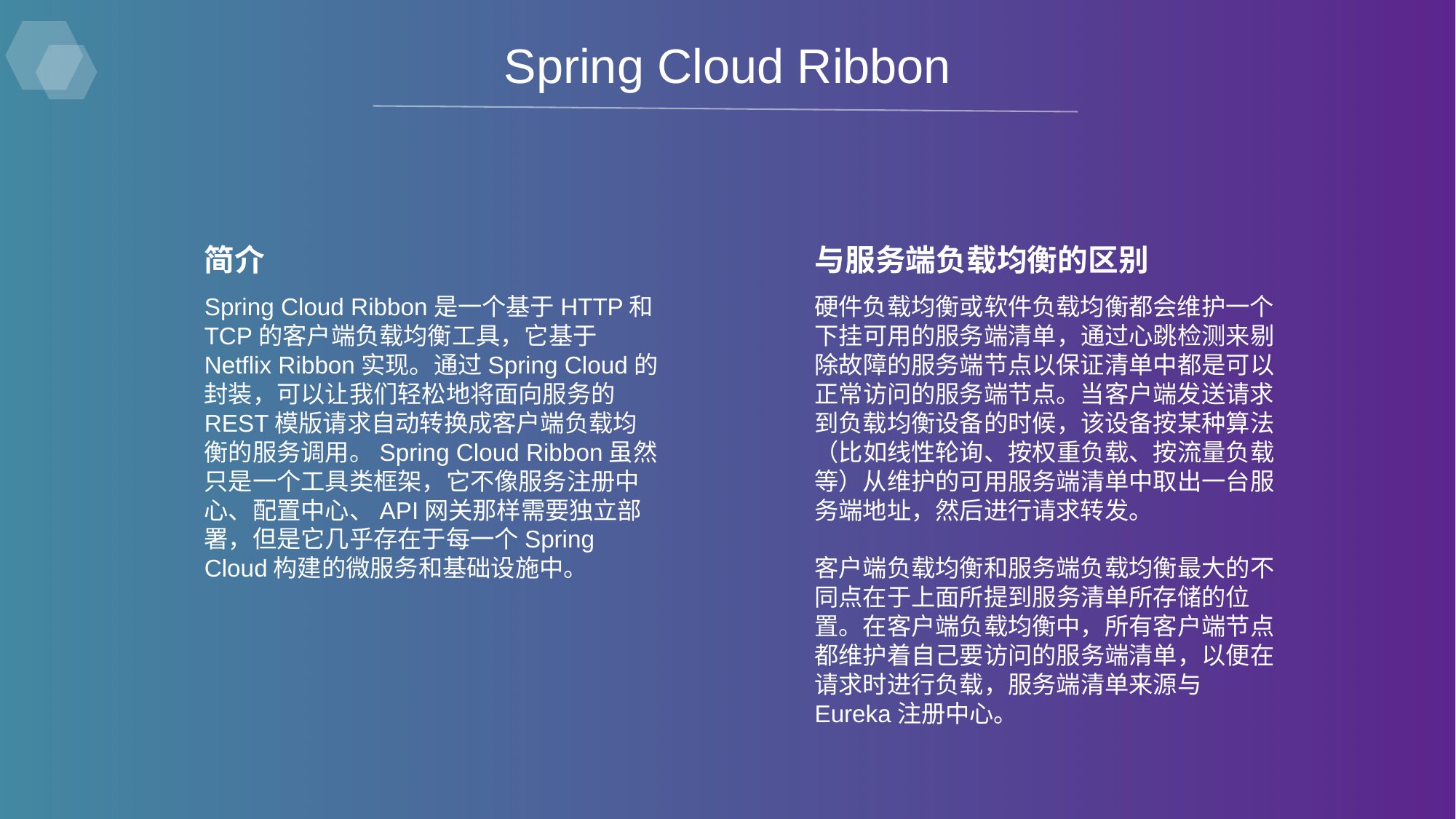

Spring Cloud Ribbon

简介
Spring Cloud Ribbon是一个基于HTTP和TCP的客户端负载均衡工具，它基于Netflix Ribbon实现。通过Spring Cloud的封装，可以让我们轻松地将面向服务的REST模版请求自动转换成客户端负载均衡的服务调用。Spring Cloud Ribbon虽然只是一个工具类框架，它不像服务注册中心、配置中心、API网关那样需要独立部署，但是它几乎存在于每一个Spring Cloud构建的微服务和基础设施中。
与服务端负载均衡的区别
硬件负载均衡或软件负载均衡都会维护一个下挂可用的服务端清单，通过心跳检测来剔除故障的服务端节点以保证清单中都是可以正常访问的服务端节点。当客户端发送请求到负载均衡设备的时候，该设备按某种算法（比如线性轮询、按权重负载、按流量负载等）从维护的可用服务端清单中取出一台服务端地址，然后进行请求转发。

客户端负载均衡和服务端负载均衡最大的不同点在于上面所提到服务清单所存储的位置。在客户端负载均衡中，所有客户端节点都维护着自己要访问的服务端清单，以便在请求时进行负载，服务端清单来源与Eureka注册中心。